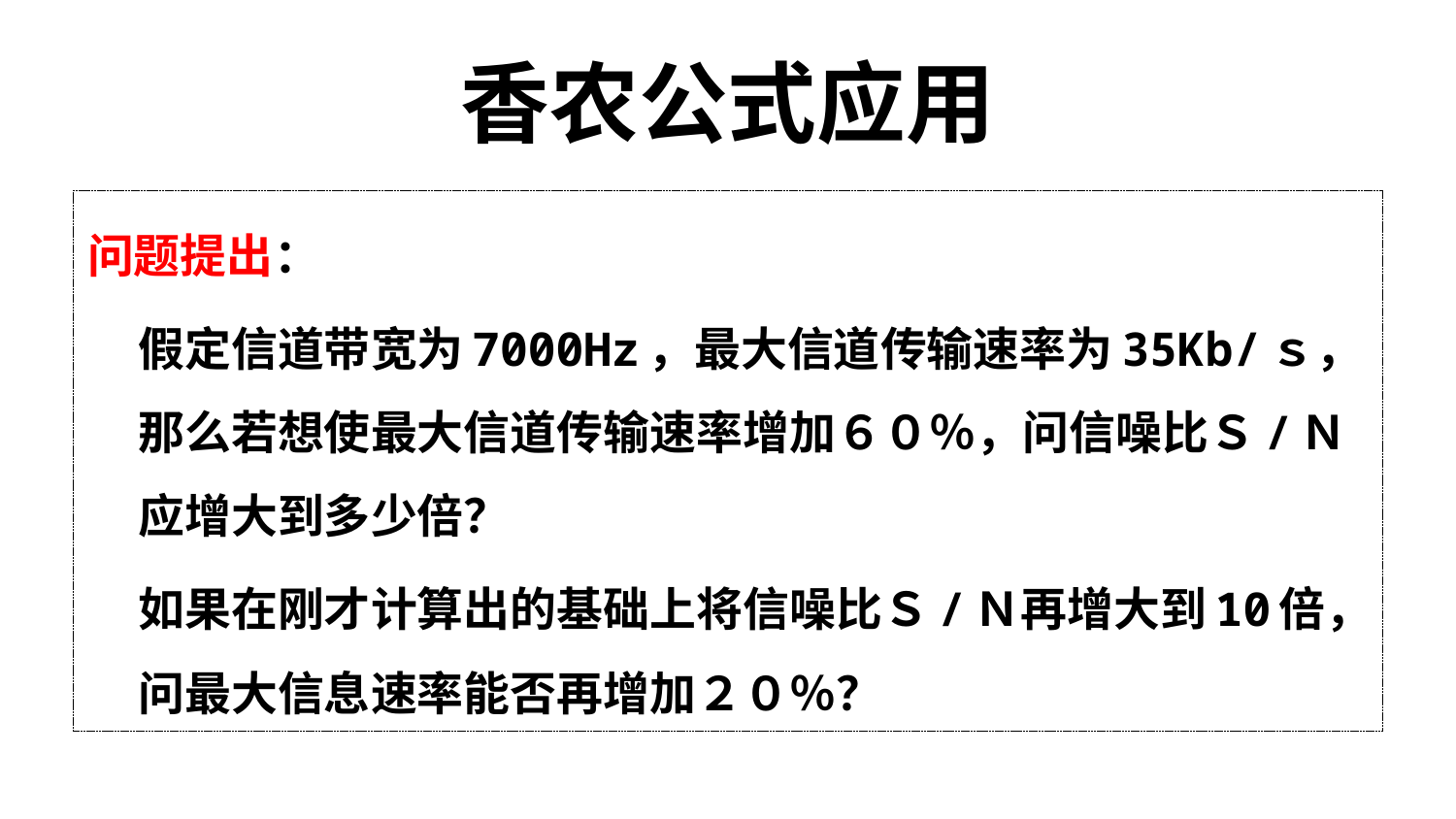

# 香农公式应用
问题提出：
	假定信道带宽为7000Hz，最大信道传输速率为35Kb/ｓ，那么若想使最大信道传输速率增加６０％，问信噪比Ｓ/Ｎ应增大到多少倍？
	如果在刚才计算出的基础上将信噪比Ｓ/Ｎ再增大到10倍，问最大信息速率能否再增加２０％？